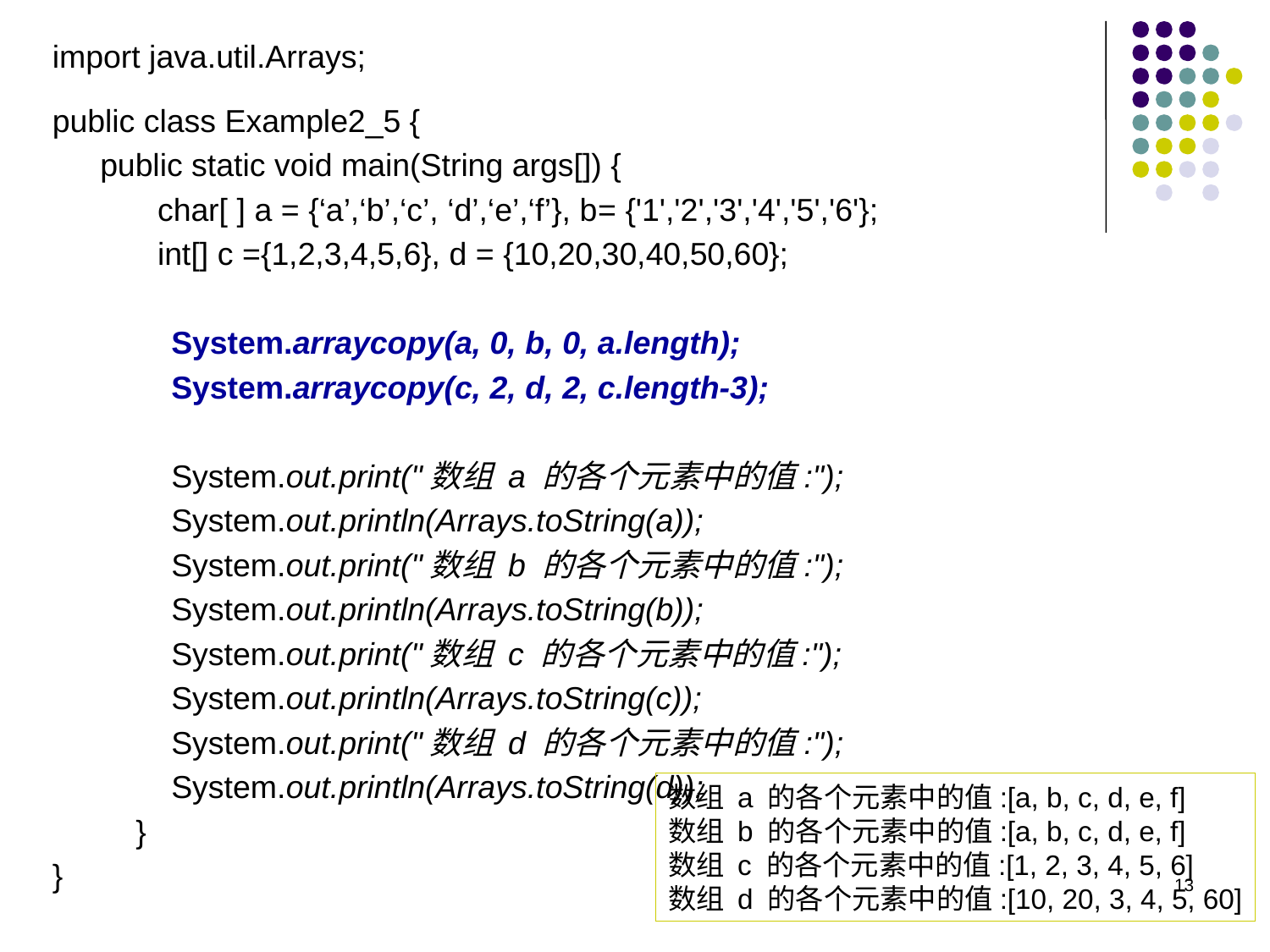

import java.util.Arrays;

public class Example2_5 {
public static void main(String args[]) {
	 char[ ] a = {‘a’,‘b’,‘c’, ‘d’,‘e’,‘f’}, b= {'1','2','3','4','5','6'};
	 int[] c ={1,2,3,4,5,6}, d = {10,20,30,40,50,60};

        System.arraycopy(a, 0, b, 0, a.length);
        System.arraycopy(c, 2, d, 2, c.length-3);

        System.out.print("数组 a 的各个元素中的值:");
        System.out.println(Arrays.toString(a));
        System.out.print("数组 b 的各个元素中的值:");
        System.out.println(Arrays.toString(b));
        System.out.print("数组 c 的各个元素中的值:");
        System.out.println(Arrays.toString(c));
        System.out.print("数组 d 的各个元素中的值:");
        System.out.println(Arrays.toString(d));
    }
}
数组 a 的各个元素中的值:[a, b, c, d, e, f]
数组 b 的各个元素中的值:[a, b, c, d, e, f]
数组 c 的各个元素中的值:[1, 2, 3, 4, 5, 6]
数组 d 的各个元素中的值:[10, 20, 3, 4, 5, 60]
13